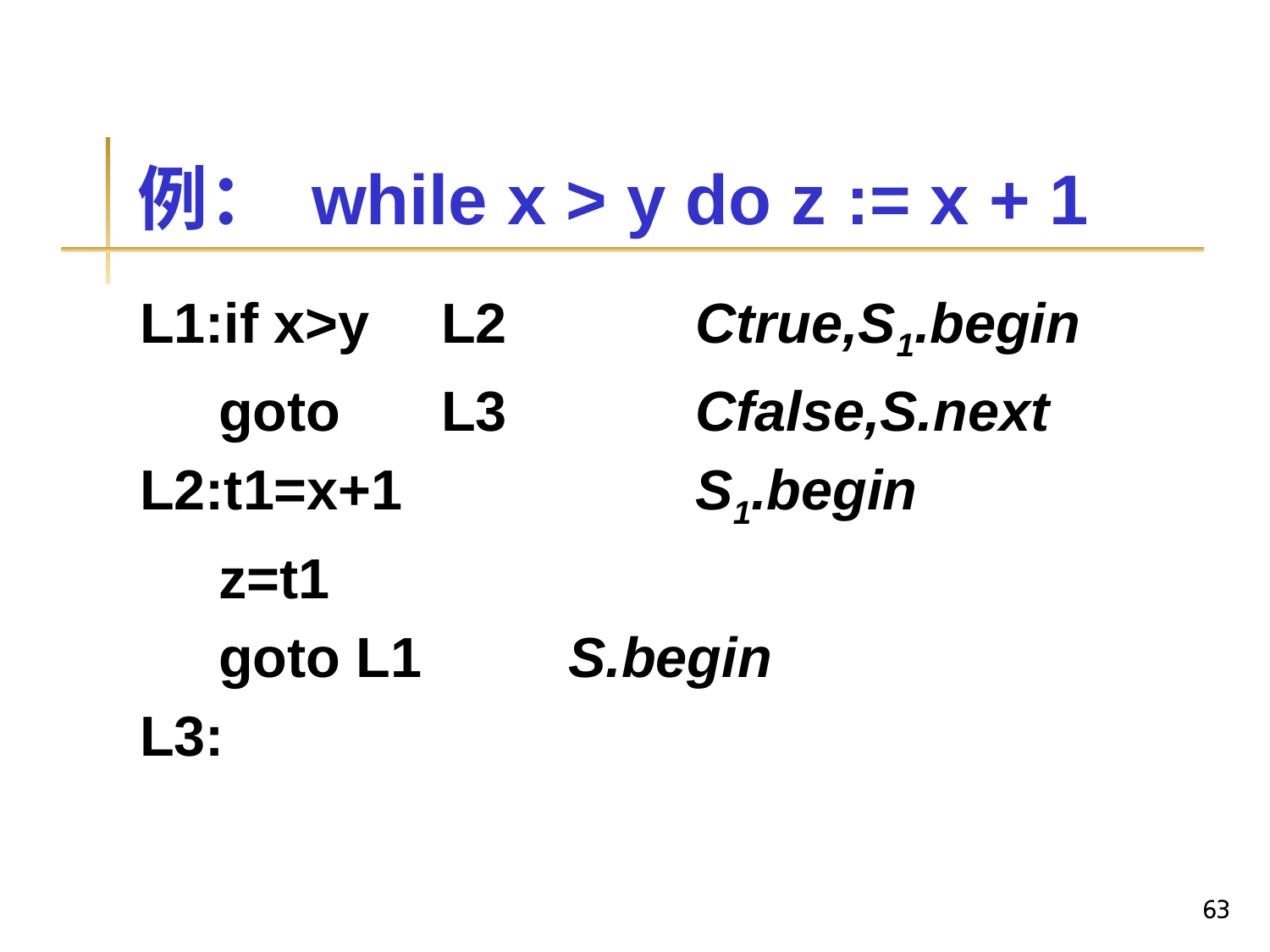

# 例： while x > y do z := x + 1
L1:if x>y 	L2		Ctrue,S1.begin
	  goto 	L3		Cfalse,S.next
L2:t1=x+1			S1.begin
	  z=t1
	  goto L1		S.begin
L3:
63